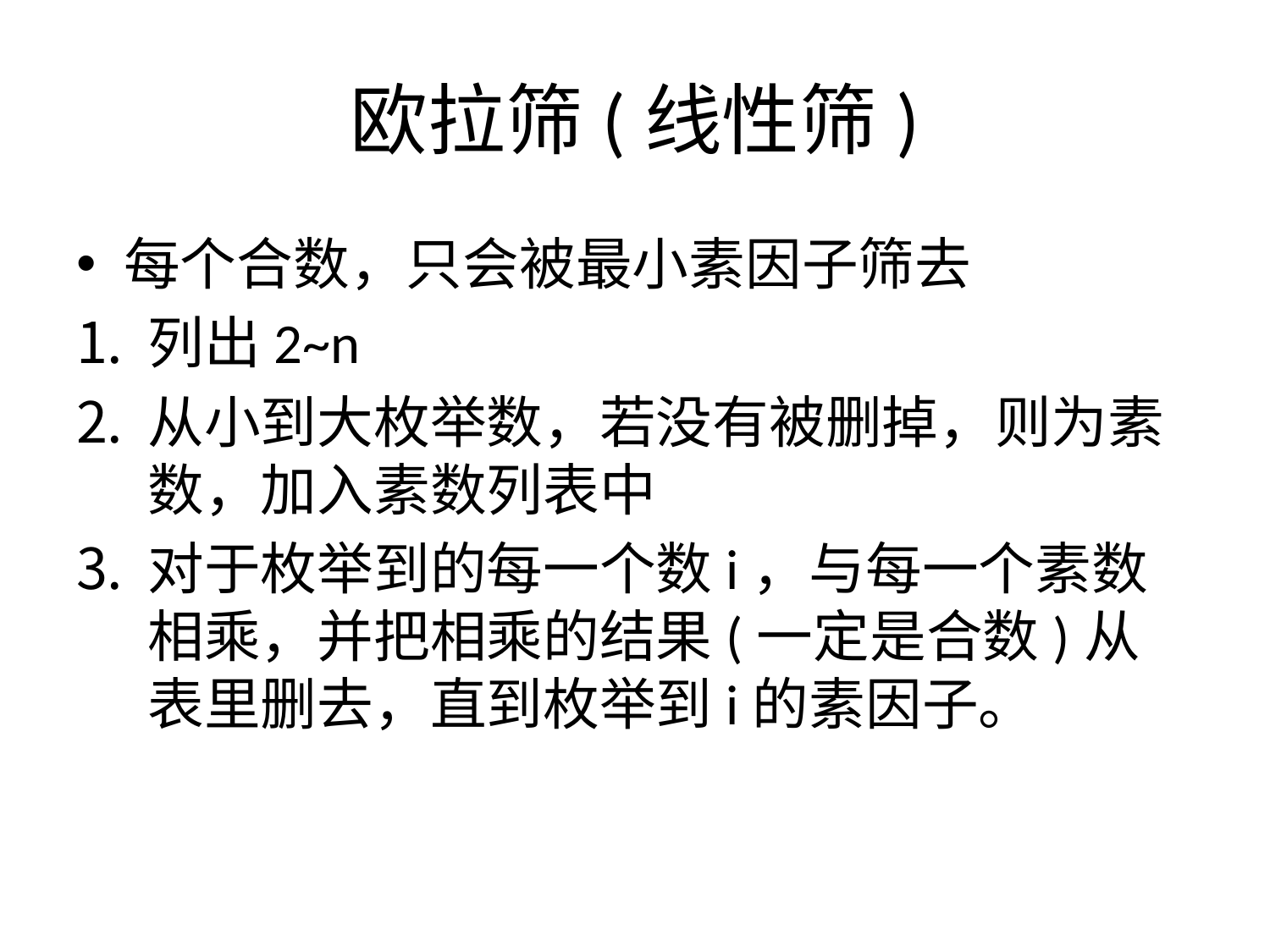

# 欧拉筛(线性筛)
每个合数，只会被最小素因子筛去
列出2~n
从小到大枚举数，若没有被删掉，则为素数，加入素数列表中
对于枚举到的每一个数i，与每一个素数相乘，并把相乘的结果(一定是合数)从表里删去，直到枚举到i的素因子。